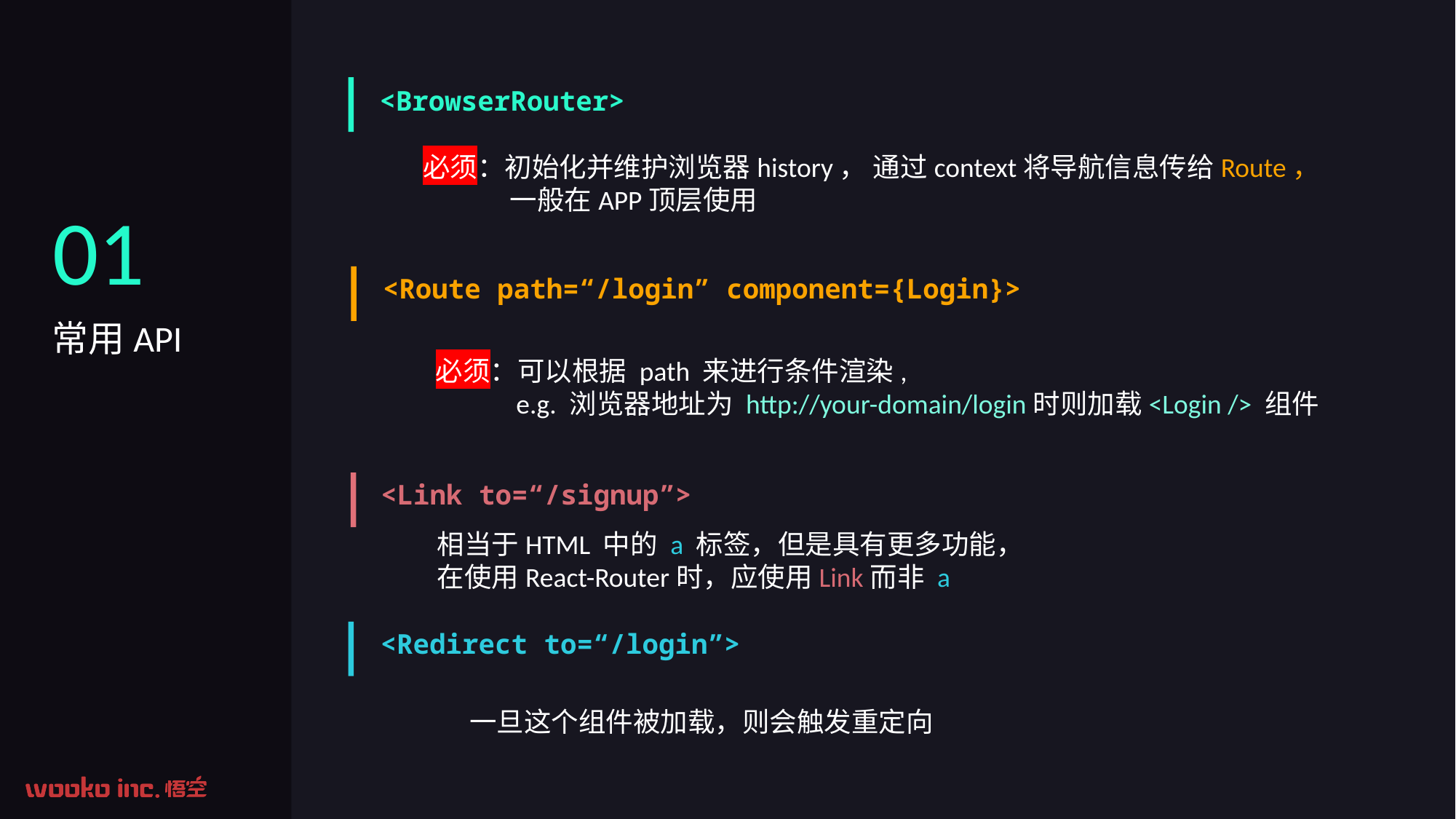

<BrowserRouter>
必须：初始化并维护浏览器history， 通过context将导航信息传给Route，
             一般在APP顶层使用
01

<Route path=“/login” component={Login}>
常用API
必须：可以根据 path 来进行条件渲染,
             e.g. 浏览器地址为 http://your-domain/login时则加载<Login /> 组件

<Link to=“/signup”>
相当于HTML 中的 a 标签，但是具有更多功能，
在使用React-Router时，应使用Link而非 a

<Redirect to=“/login”>

一旦这个组件被加载，则会触发重定向